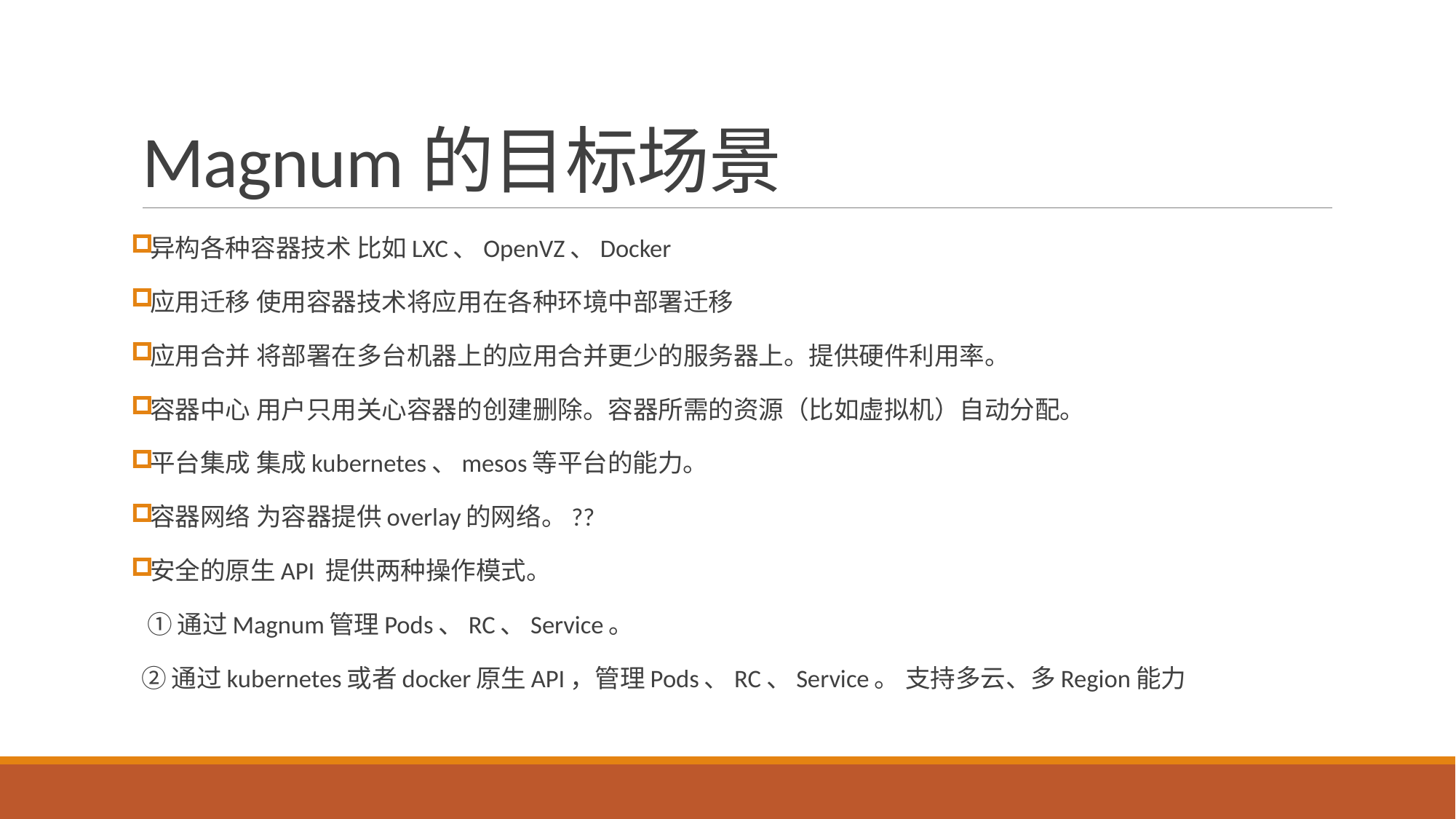

# Magnum的目标场景
异构各种容器技术 比如LXC、OpenVZ、Docker
应用迁移 使用容器技术将应用在各种环境中部署迁移
应用合并 将部署在多台机器上的应用合并更少的服务器上。提供硬件利用率。
容器中心 用户只用关心容器的创建删除。容器所需的资源（比如虚拟机）自动分配。
平台集成 集成kubernetes、mesos等平台的能力。
容器网络 为容器提供overlay的网络。??
安全的原生API 提供两种操作模式。
 ①通过Magnum管理Pods、RC、Service。
②通过kubernetes或者docker原生API，管理Pods、RC、Service。 支持多云、多Region能力